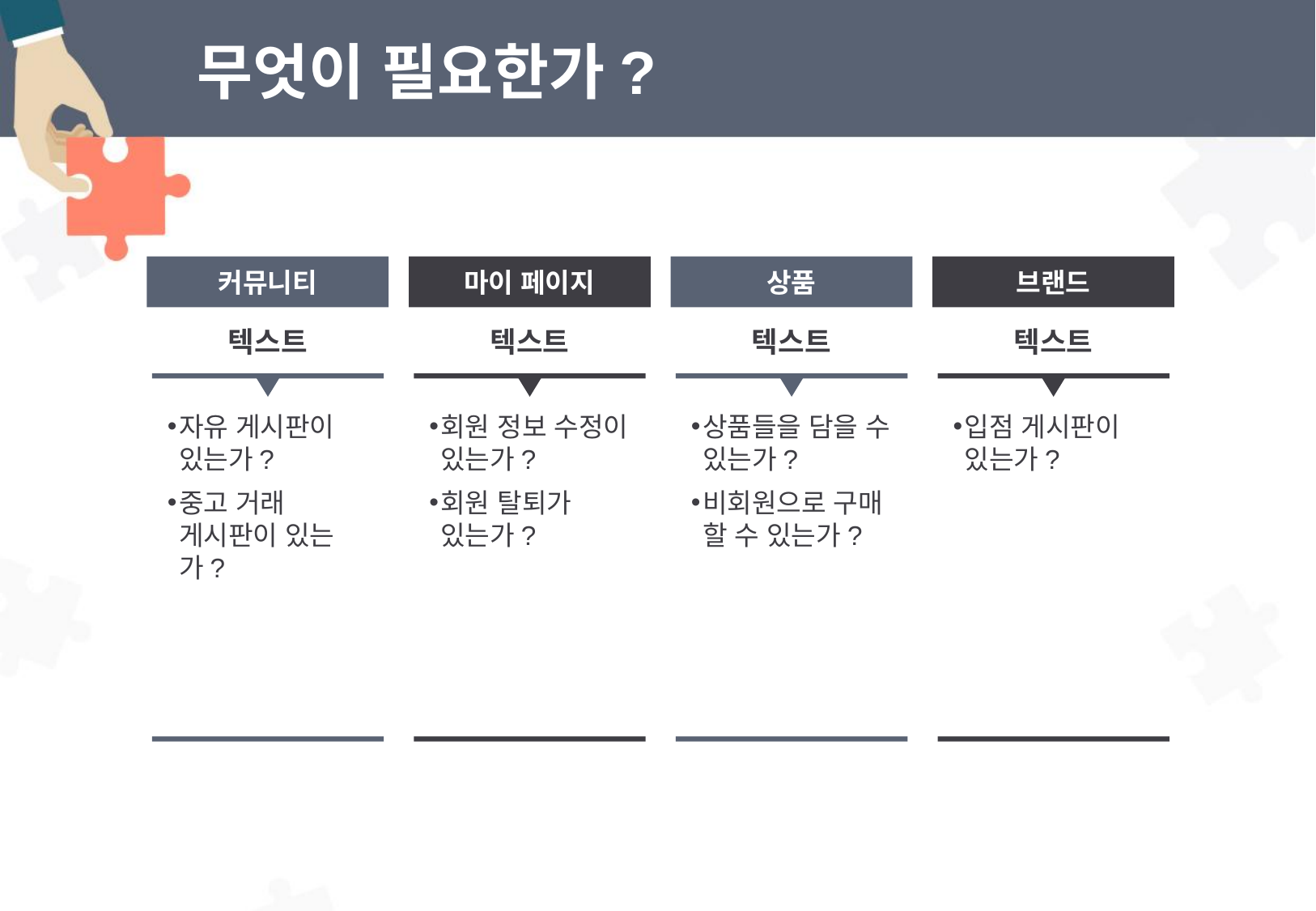

# 무엇이 필요한가?
커뮤니티
마이 페이지
상품
브랜드
텍스트
텍스트
텍스트
텍스트

자유 게시판이 있는가?
중고 거래 게시판이 있는가?
회원 정보 수정이 있는가?
회원 탈퇴가 있는가?
상품들을 담을 수 있는가?
비회원으로 구매 할 수 있는가?
입점 게시판이 있는가?